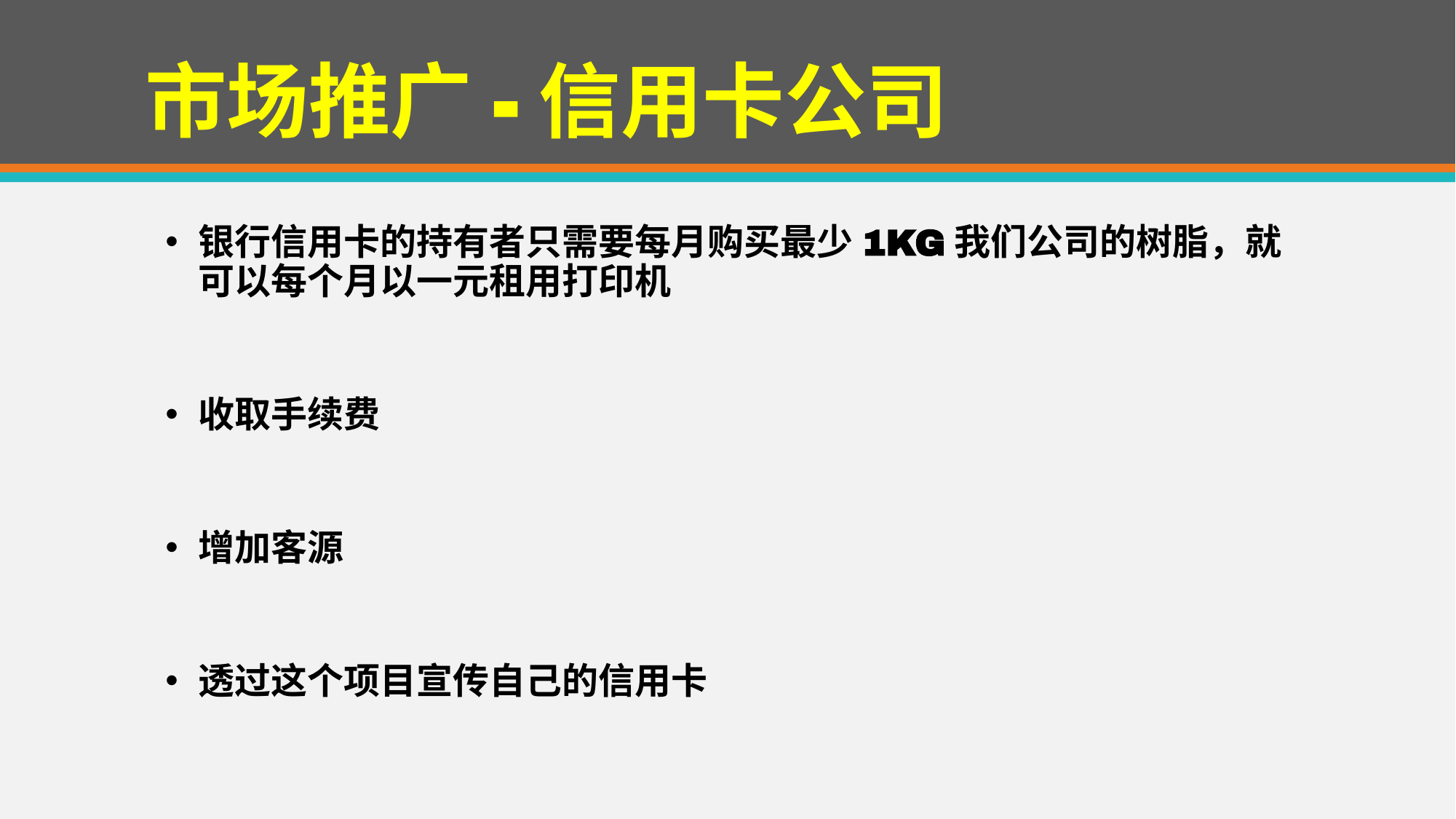

# 市场推广-信用卡公司
银行信用卡的持有者只需要每月购买最少1KG我们公司的树脂，就可以每个月以一元租用打印机

收取手续费

增加客源

透过这个项目宣传自己的信用卡